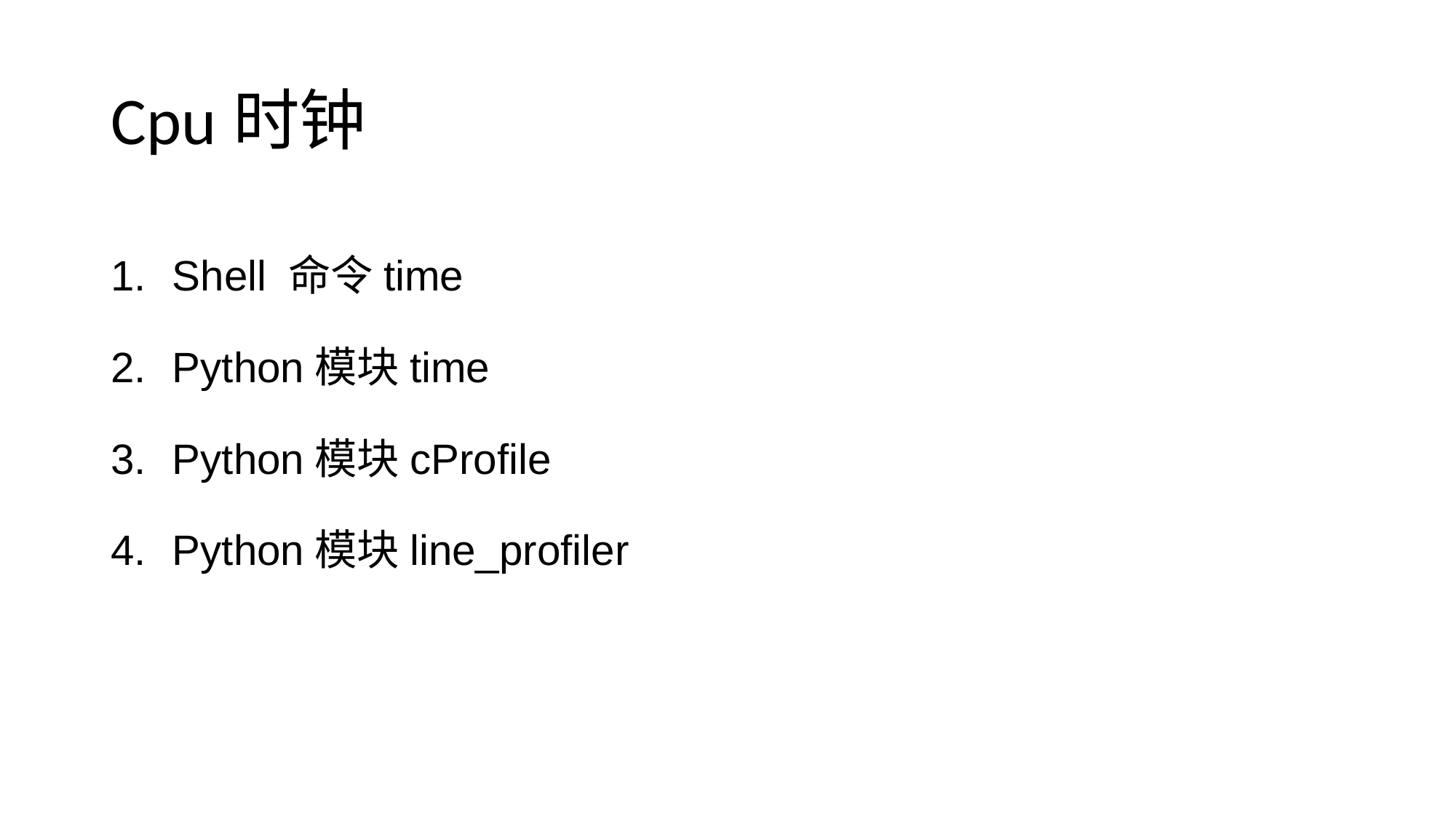

# Cpu时钟
Shell 命令time
Python模块time
Python模块cProfile
Python模块line_profiler